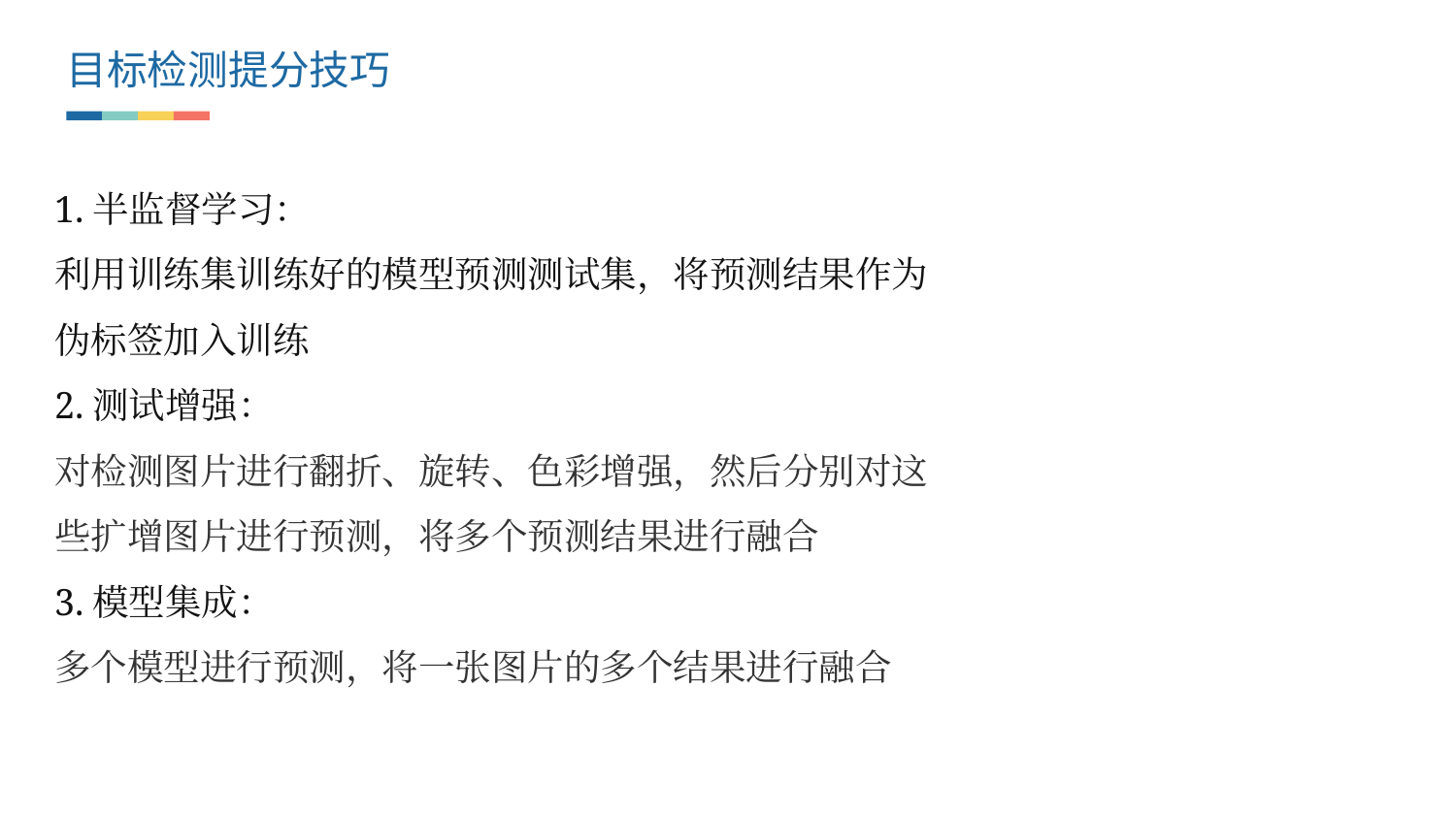

目标检测提分技巧

1.半监督学习：
利用训练集训练好的模型预测测试集，将预测结果作为伪标签加入训练
2.测试增强：
对检测图片进行翻折、旋转、色彩增强，然后分别对这些扩增图片进行预测，将多个预测结果进行融合
3.模型集成：
多个模型进行预测，将一张图片的多个结果进行融合